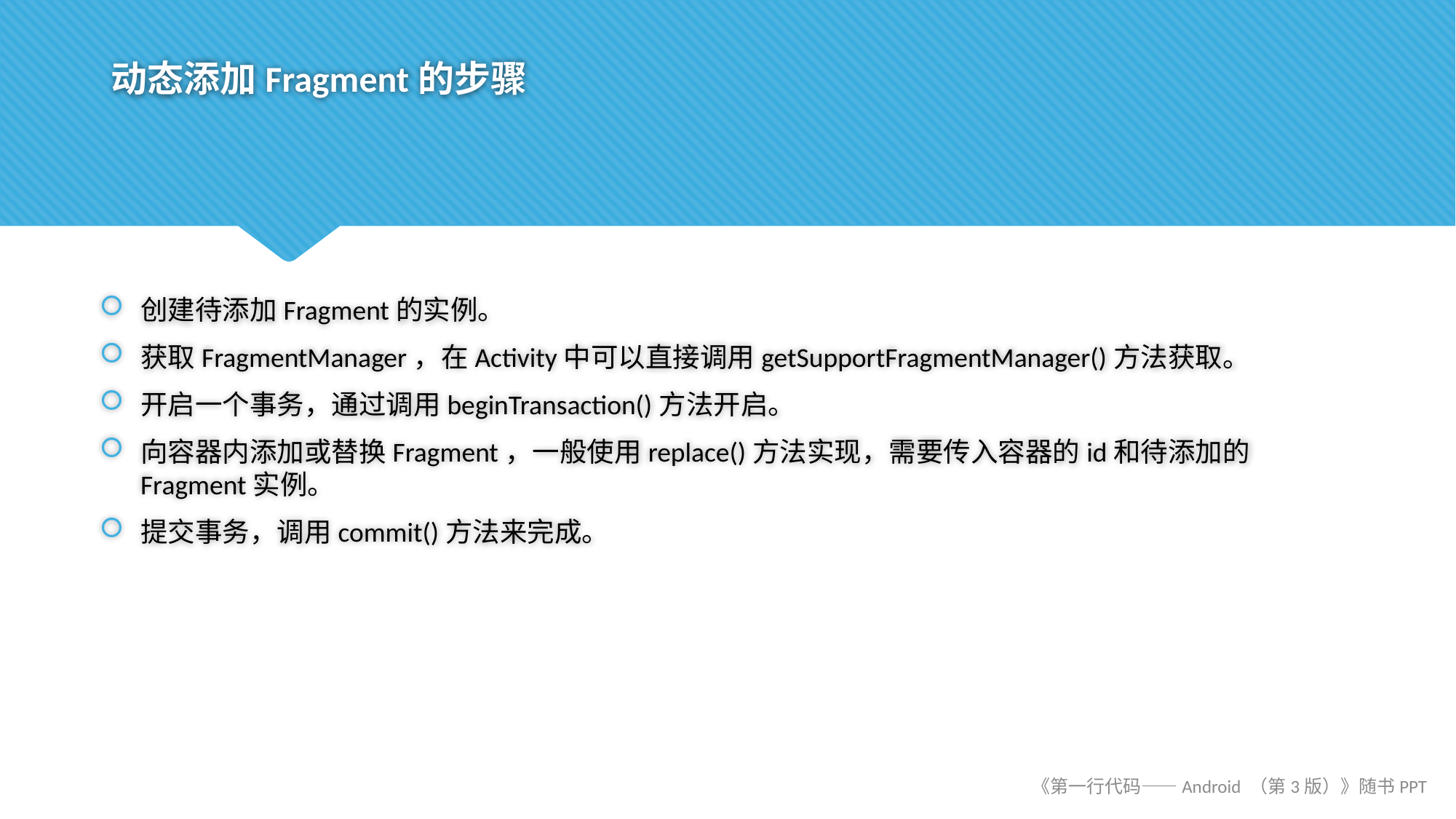

# 动态添加Fragment的步骤
创建待添加Fragment的实例。
获取FragmentManager，在Activity中可以直接调用getSupportFragmentManager()方法获取。
开启一个事务，通过调用beginTransaction()方法开启。
向容器内添加或替换Fragment，一般使用replace()方法实现，需要传入容器的id和待添加的Fragment实例。
提交事务，调用commit()方法来完成。